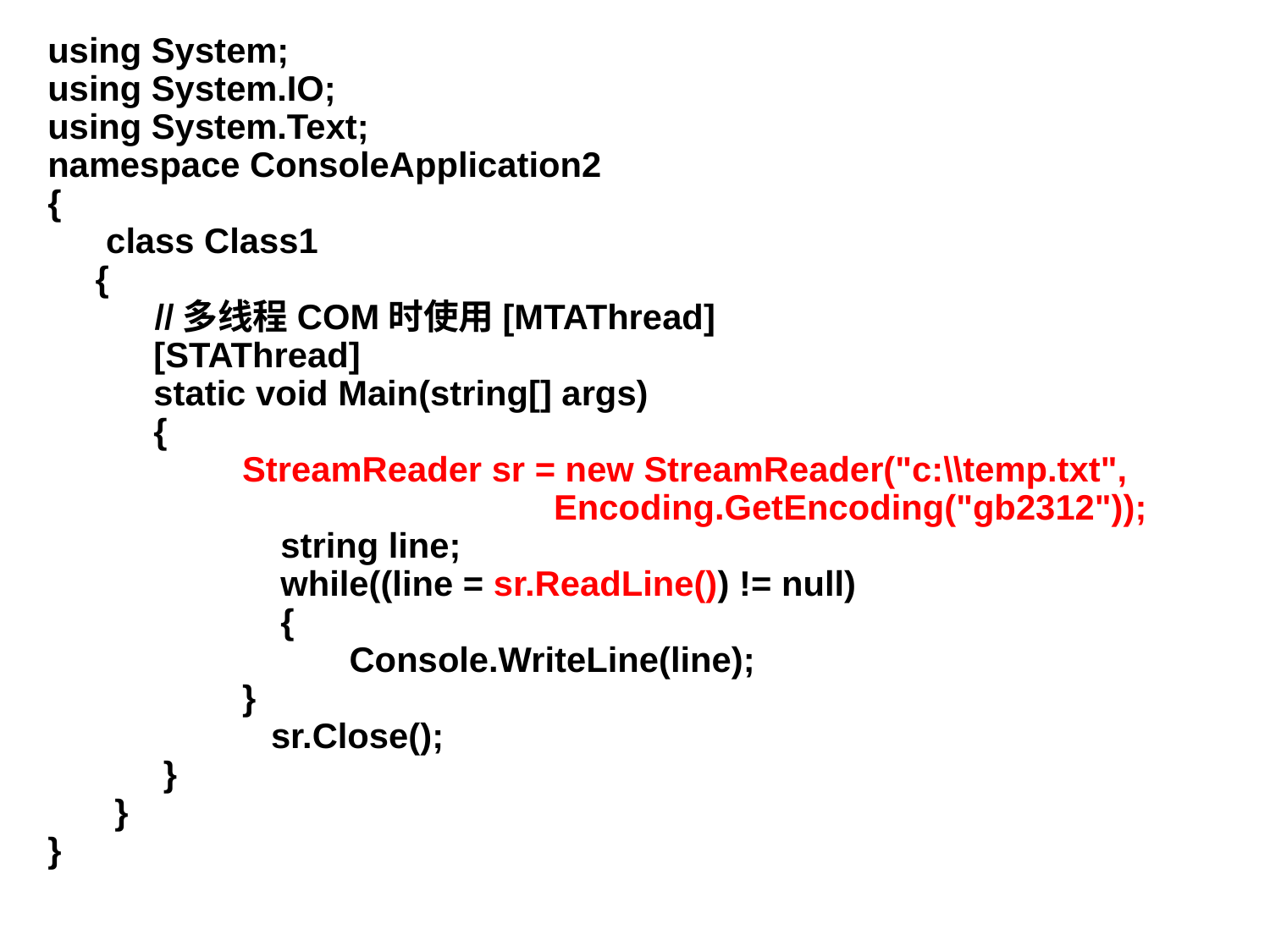

using System;
using System.IO;
using System.Text;
namespace ConsoleApplication2
{
      class Class1
	{
           //多线程COM时使用[MTAThread]
	      [STAThread]
	      static void Main(string[] args)
	      {
                    StreamReader sr = new StreamReader("c:\\temp.txt",
                                                    Encoding.GetEncoding("gb2312"));
		      string line;
		      while((line = sr.ReadLine()) != null)
		      {
			Console.WriteLine(line);
                    }
		     sr.Close();
	       }
	  }
}